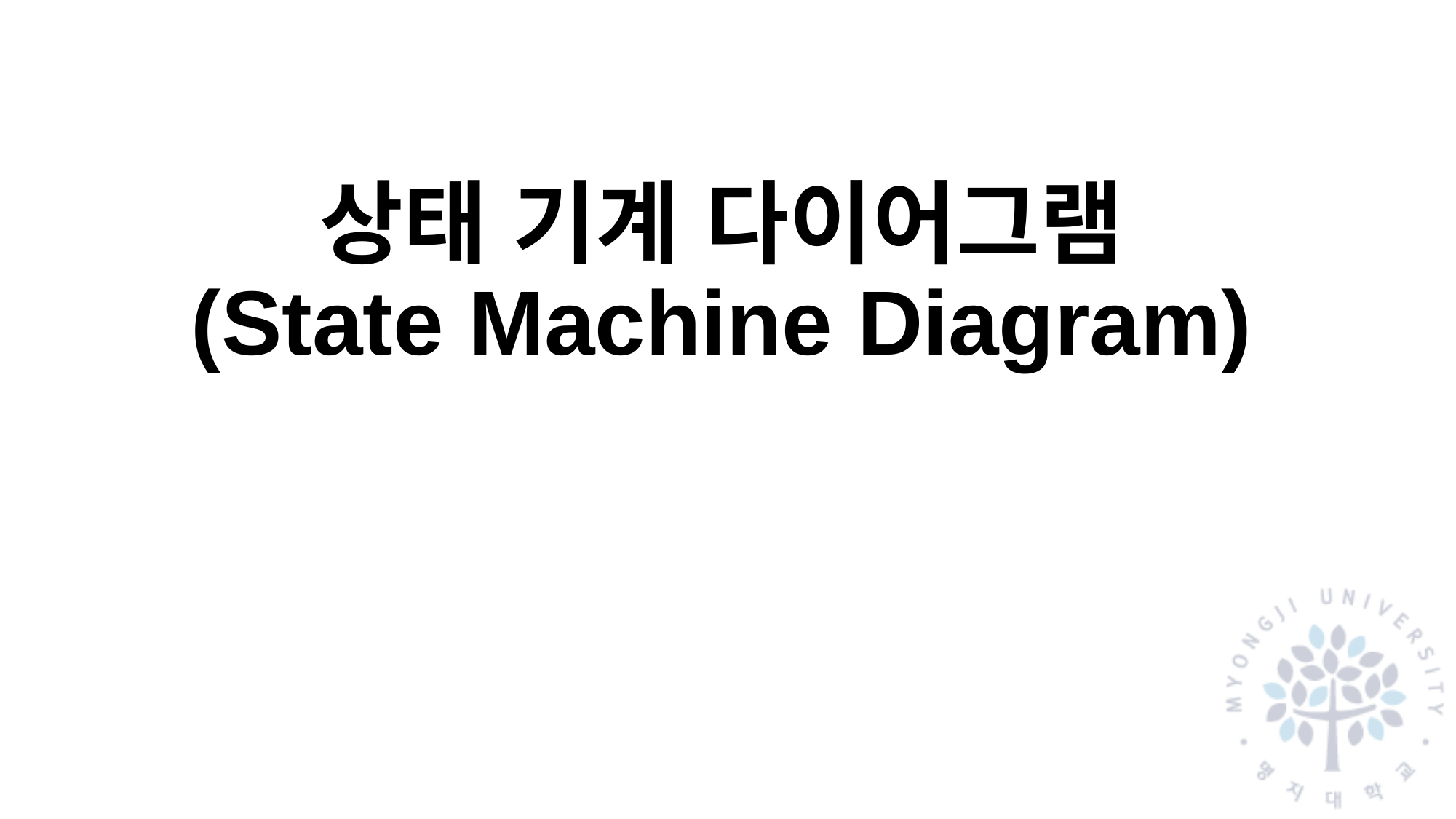

# 상태 기계 다이어그램 (State Machine Diagram)